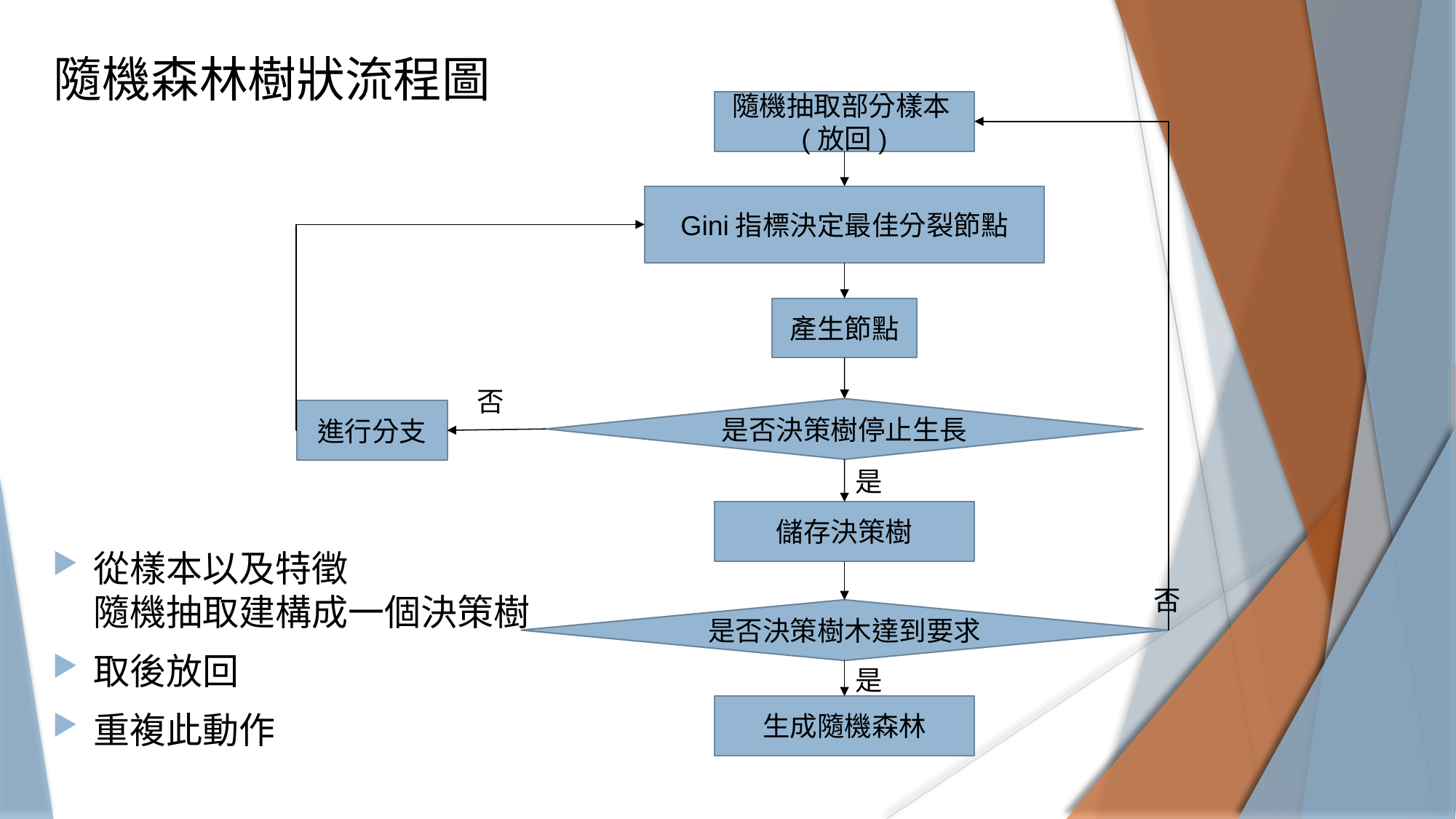

# 隨機森林樹狀流程圖
隨機抽取部分樣本(放回)
Gini指標決定最佳分裂節點
產生節點
否
是否決策樹停止生長
進行分支
是
儲存決策樹
否
是否決策樹木達到要求
生成隨機森林
從樣本以及特徵
隨機抽取建構成一個決策樹
取後放回
重複此動作
是
是